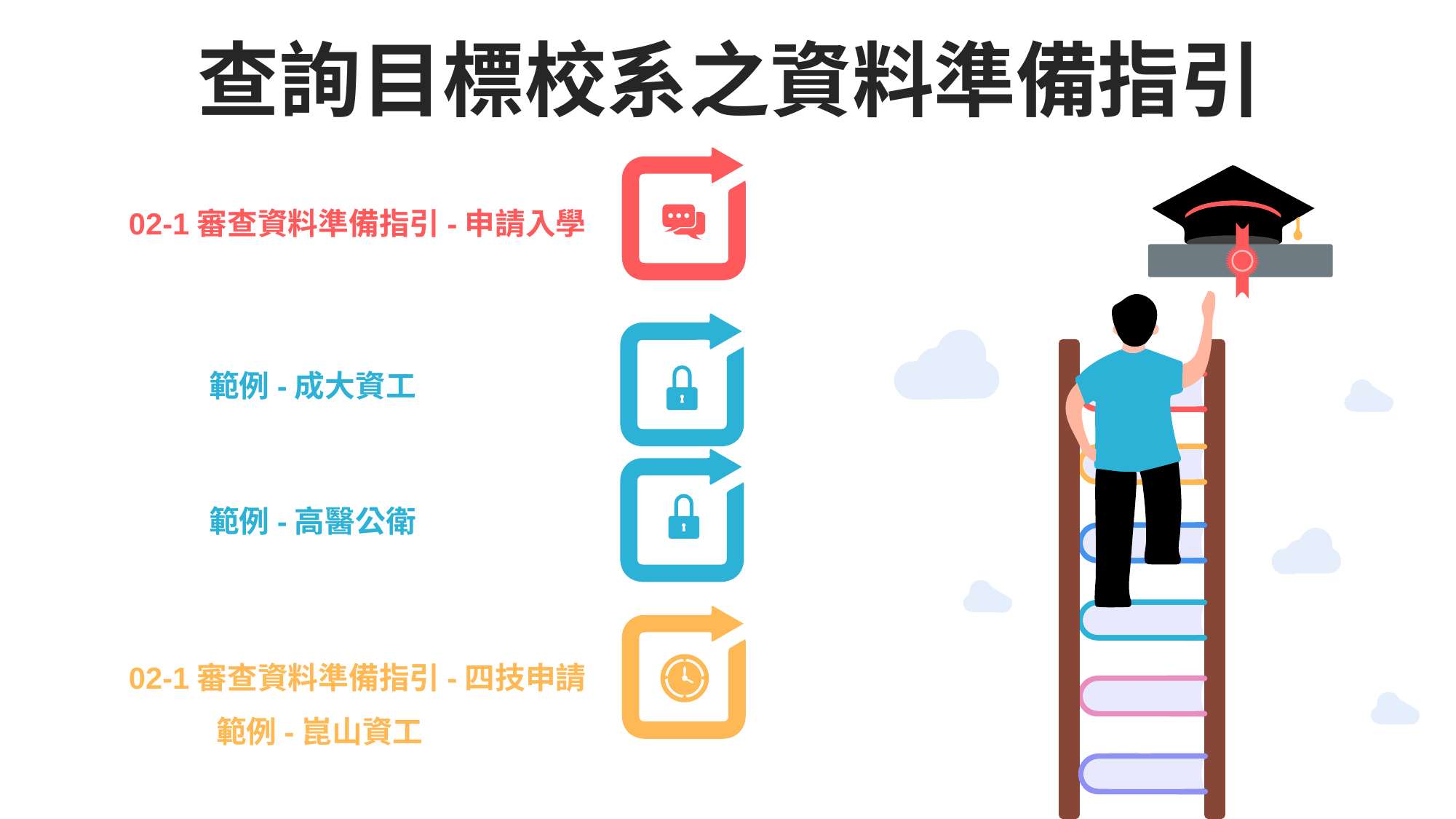

查詢目標校系之資料準備指引

02-1審查資料準備指引-申請入學

範例-成大資工

範例-高醫公衛

02-1審查資料準備指引-四技申請
範例-崑山資工